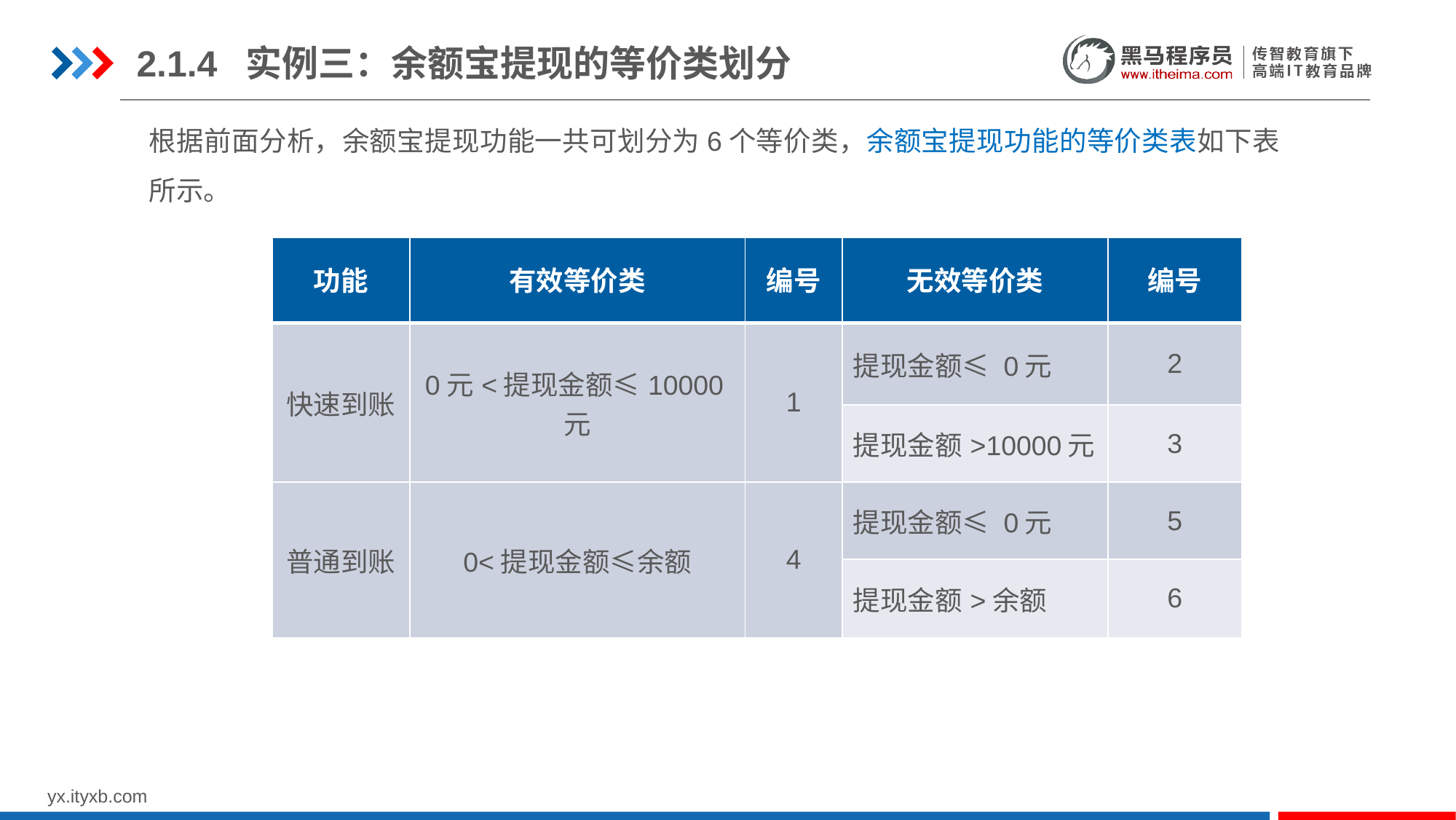

2.1.4	实例三：余额宝提现的等价类划分
根据前面分析，余额宝提现功能一共可划分为6个等价类，余额宝提现功能的等价类表如下表所示。

| 功能 | 有效等价类 | 编号 | 无效等价类 | 编号 |
| --- | --- | --- | --- | --- |
| 快速到账 | 0元<提现金额≤10000元 | 1 | 提现金额≤ 0元 | 2 |
|  |  |  | 提现金额>10000元 | 3 |
| 普通到账 | 0<提现金额≤余额 | 4 | 提现金额≤ 0元 | 5 |
|  |  |  | 提现金额>余额 | 6 |